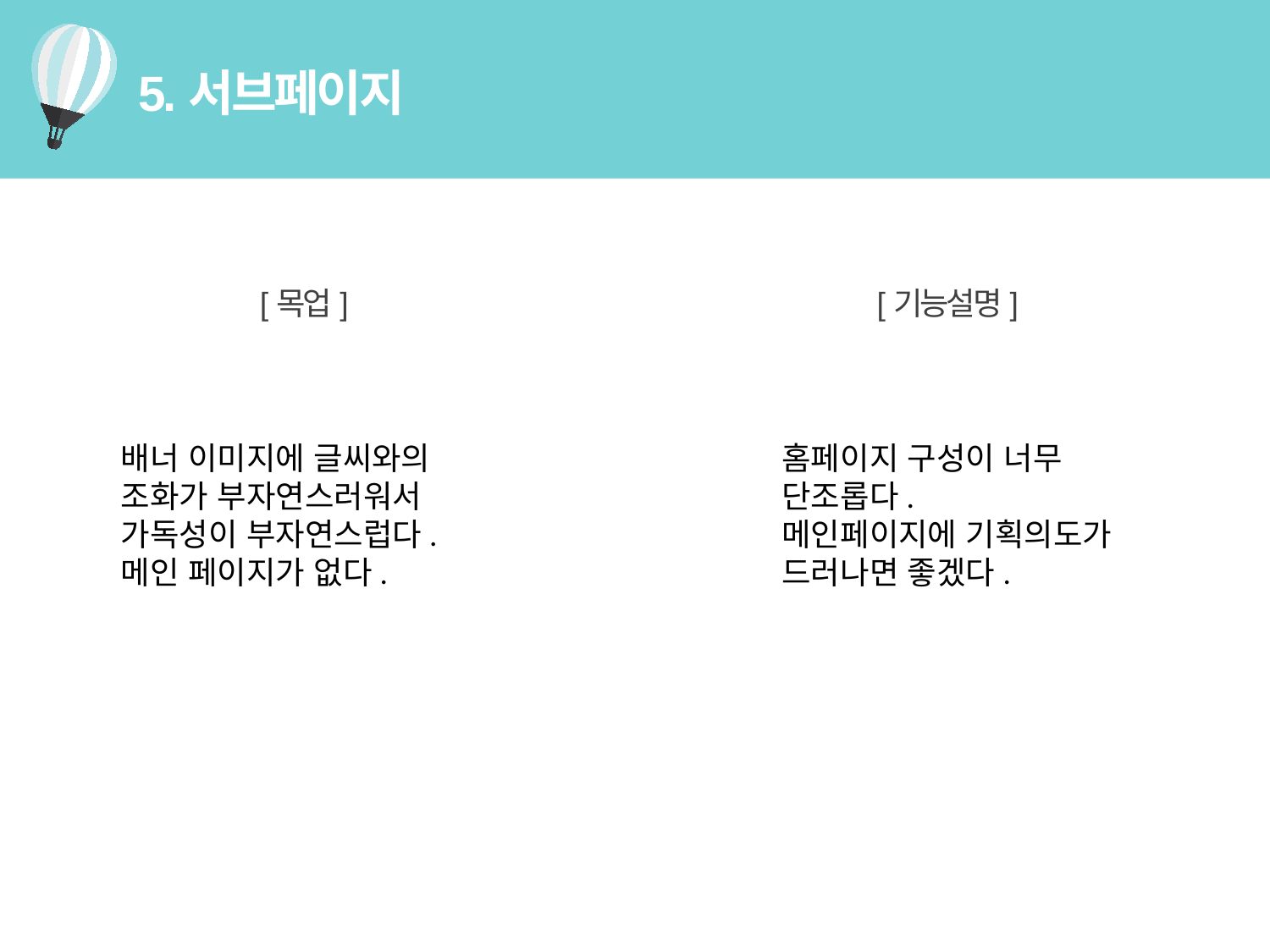

5.서브페이지
[목업]
[기능설명]
배너 이미지에 글씨와의 조화가 부자연스러워서 가독성이 부자연스럽다.
메인 페이지가 없다.

홈페이지 구성이 너무 단조롭다.
메인페이지에 기획의도가 드러나면 좋겠다.